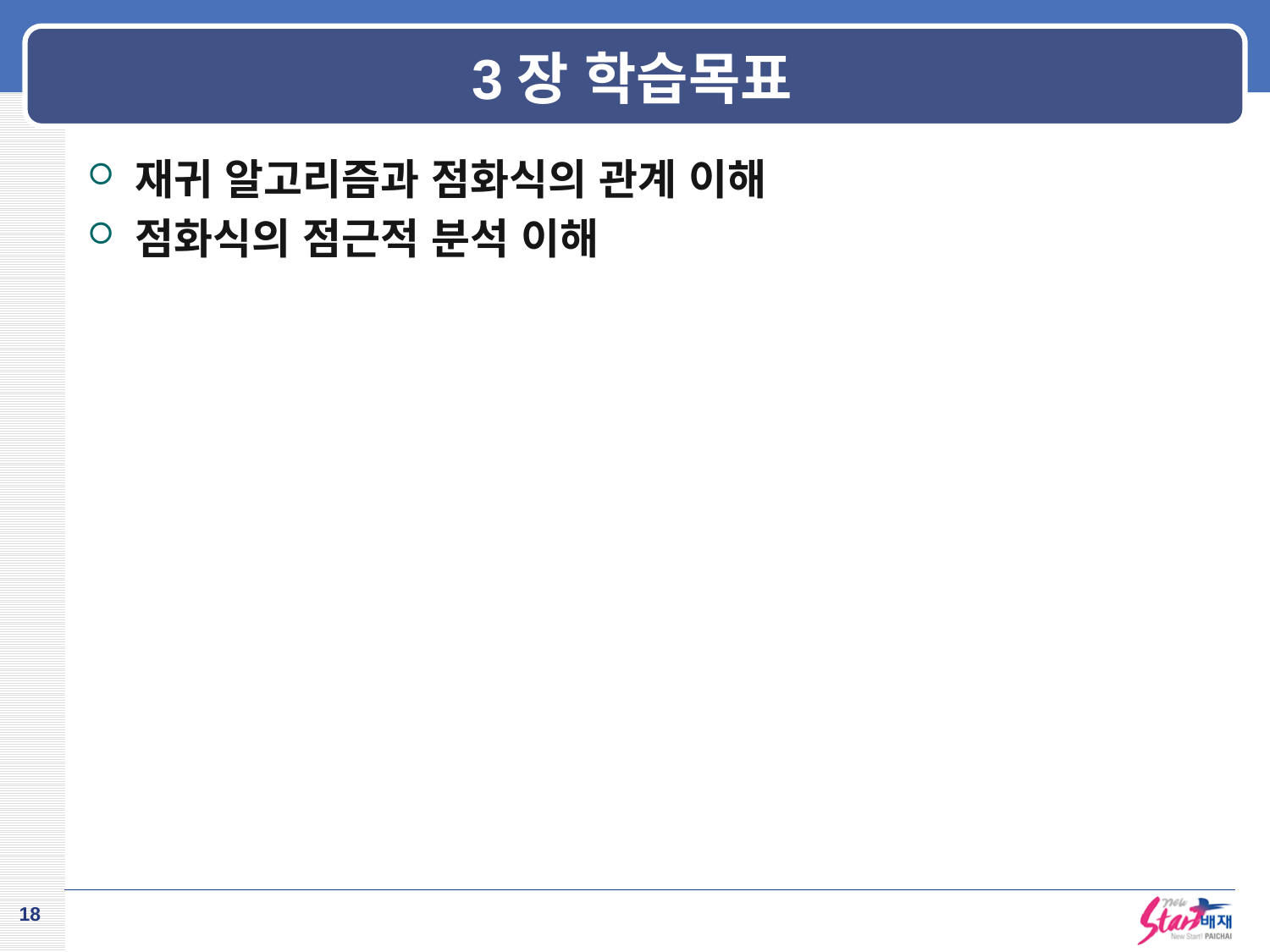

# 3장 학습목표
재귀 알고리즘과 점화식의 관계 이해
점화식의 점근적 분석 이해
18